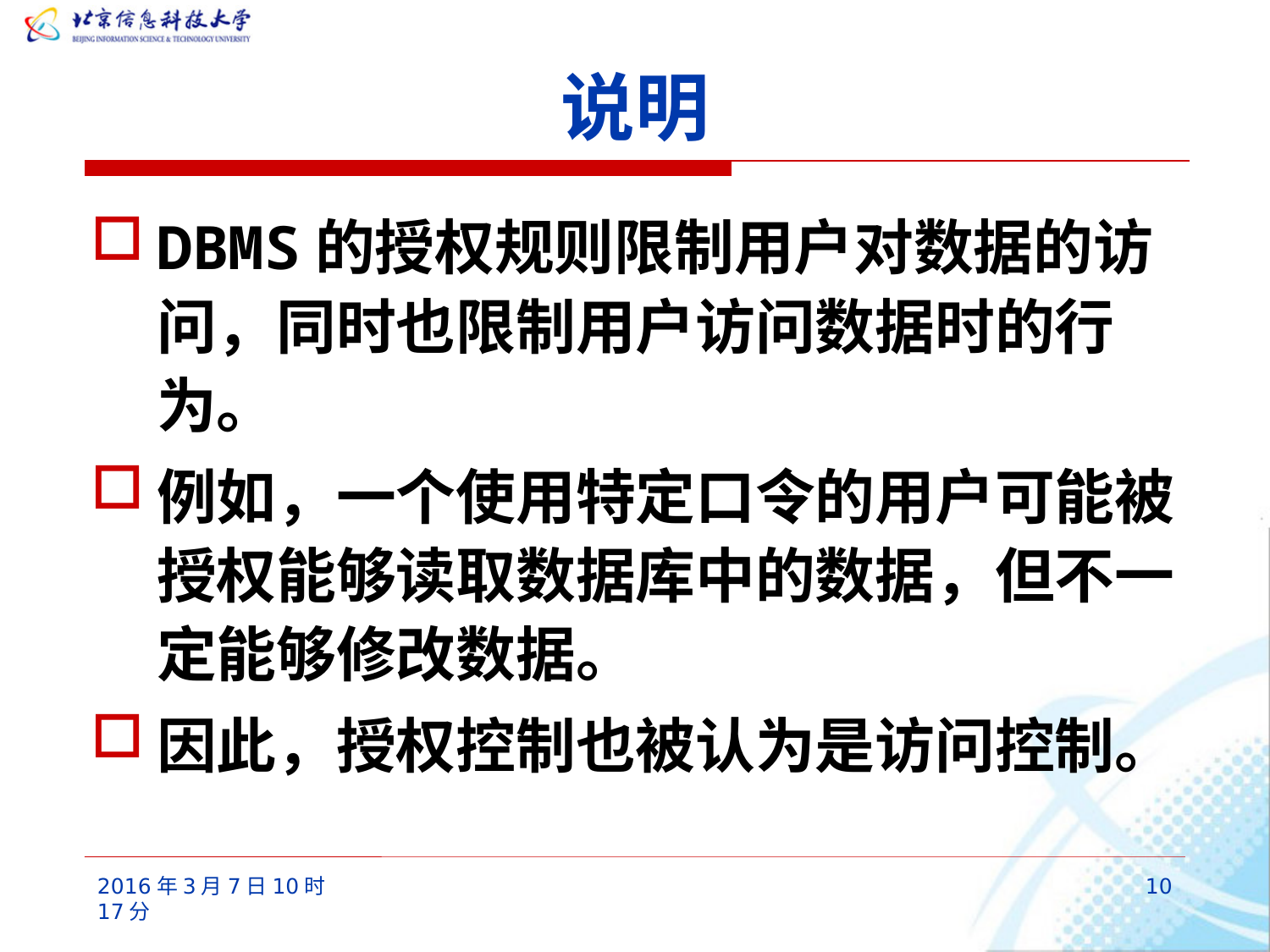

# 说明
DBMS的授权规则限制用户对数据的访问，同时也限制用户访问数据时的行为。
例如，一个使用特定口令的用户可能被授权能够读取数据库中的数据，但不一定能够修改数据。
因此，授权控制也被认为是访问控制。
2016年3月7日10时17分
10